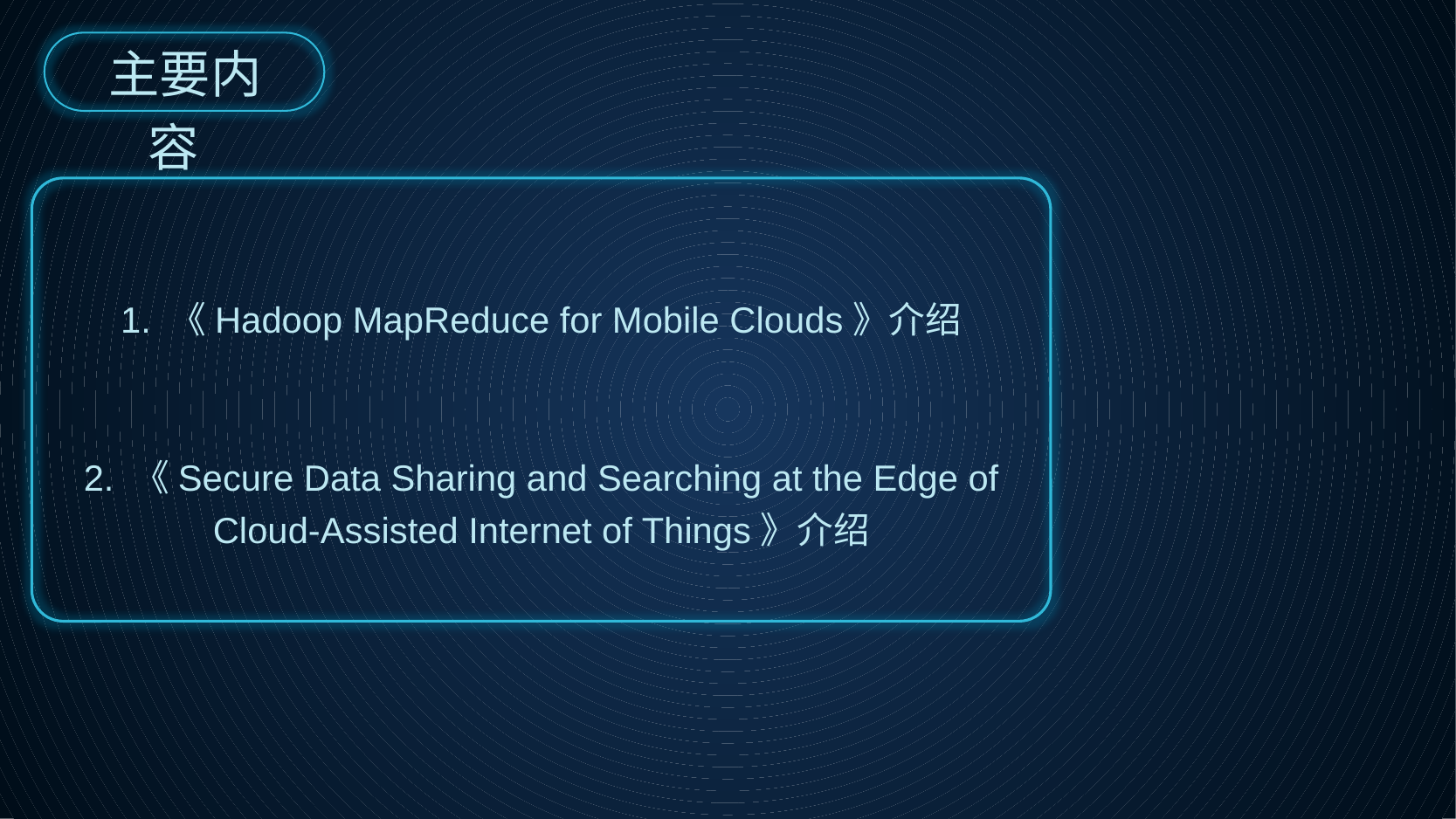

主要内容

1. 《Hadoop MapReduce for Mobile Clouds》介绍
2. 《Secure Data Sharing and Searching at the Edge of Cloud-Assisted Internet of Things》介绍